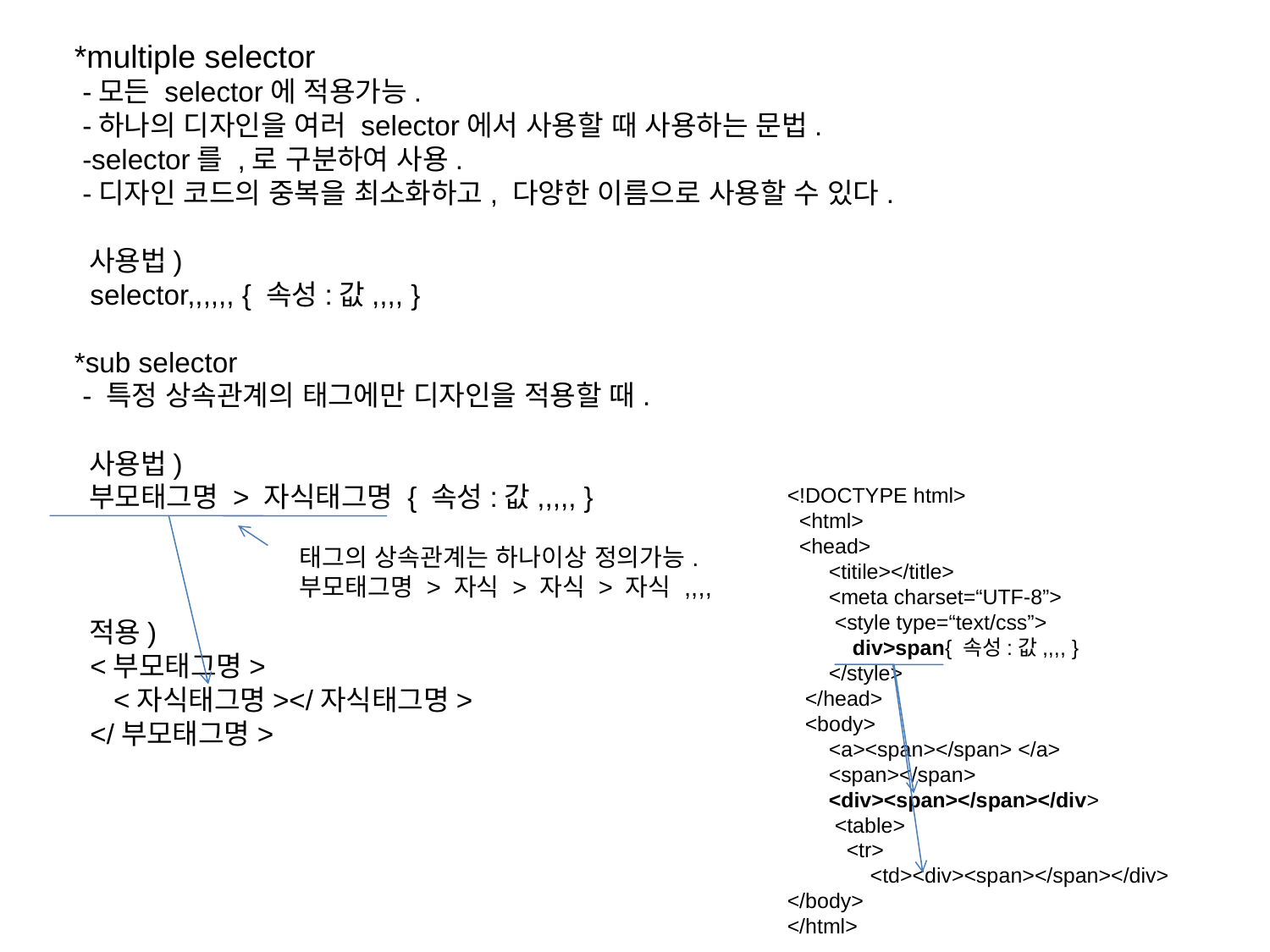

*multiple selector
 -모든 selector에 적용가능.
 -하나의 디자인을 여러 selector에서 사용할 때 사용하는 문법.
 -selector를 ,로 구분하여 사용.
 -디자인 코드의 중복을 최소화하고, 다양한 이름으로 사용할 수 있다.

 사용법)
  selector,,,,,, { 속성:값,,,, }

*sub selector
 - 특정 상속관계의 태그에만 디자인을 적용할 때.

 사용법)
 부모태그명 > 자식태그명 { 속성:값,,,,, }

 적용)
  <부모태그명>
     <자식태그명></자식태그명>
  </부모태그명>
<!DOCTYPE html>
  <html>
  <head>
       <titile></title>
       <meta charset=“UTF-8”>
        <style type=“text/css”>
           div>span{ 속성:값,,,, }
       </style>
   </head>
   <body>
       <a><span></span> </a>
       <span></span>
       <div><span></span></div>
        <table>
          <tr>
              <td><div><span></span></div>
</body>
</html>

태그의 상속관계는 하나이상 정의가능.
부모태그명 > 자식 > 자식 > 자식 ,,,,